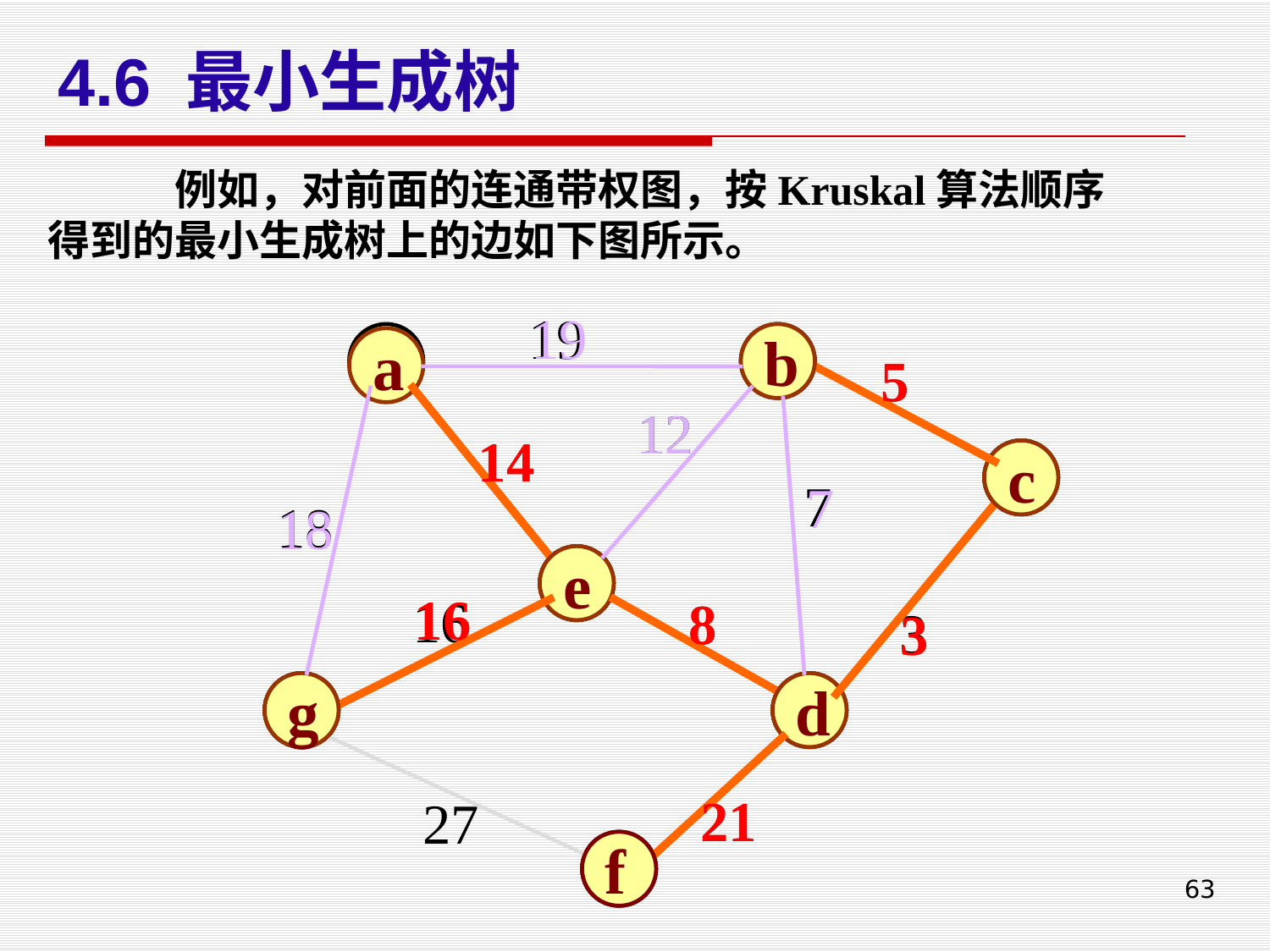

# 4.6 最小生成树
		例如，对前面的连通带权图，按Kruskal算法顺序得到的最小生成树上的边如下图所示。

19
a
b
5

12

14
c
7
18

e
16
8
3

g
d

21
27
f
19
b
a
5

12

14
c
7
18

e
16
8
3

g
d

21
f
63